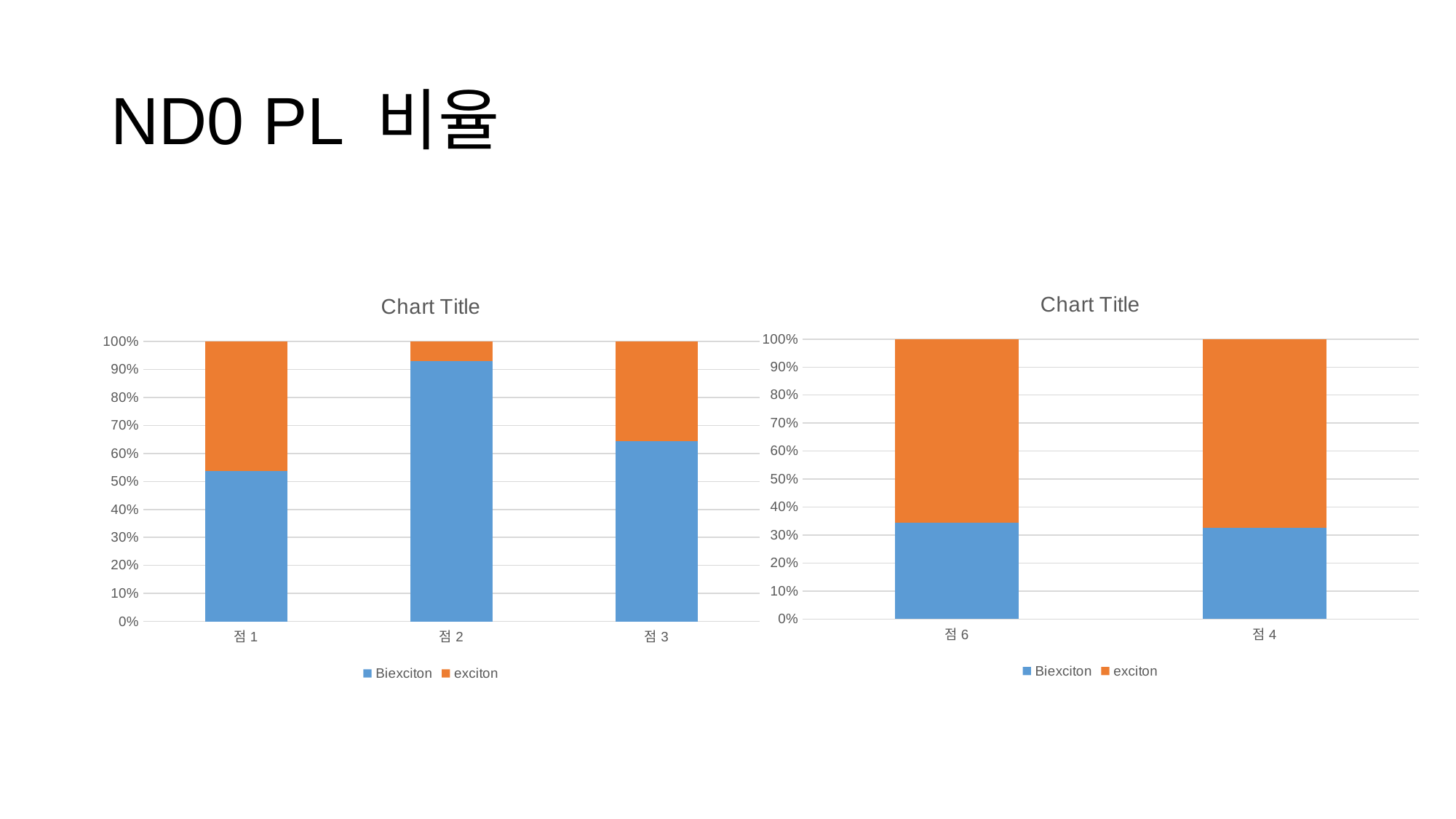

# ND0 PL 비율

### Chart:

| Category | Biexciton | exciton |
|---|---|---|
| 점6 | 5219.889 | 9916.76097 |
| 점4 | 9458.8866 | 19689.3124 |

### Chart:

| Category | Biexciton | exciton |
|---|---|---|
| 점1 | 5097.8184 | 4385.474 |
| 점2 | 11610.437 | 859.3067 |
| 점3 | 20843.29544 | 11552.859 |